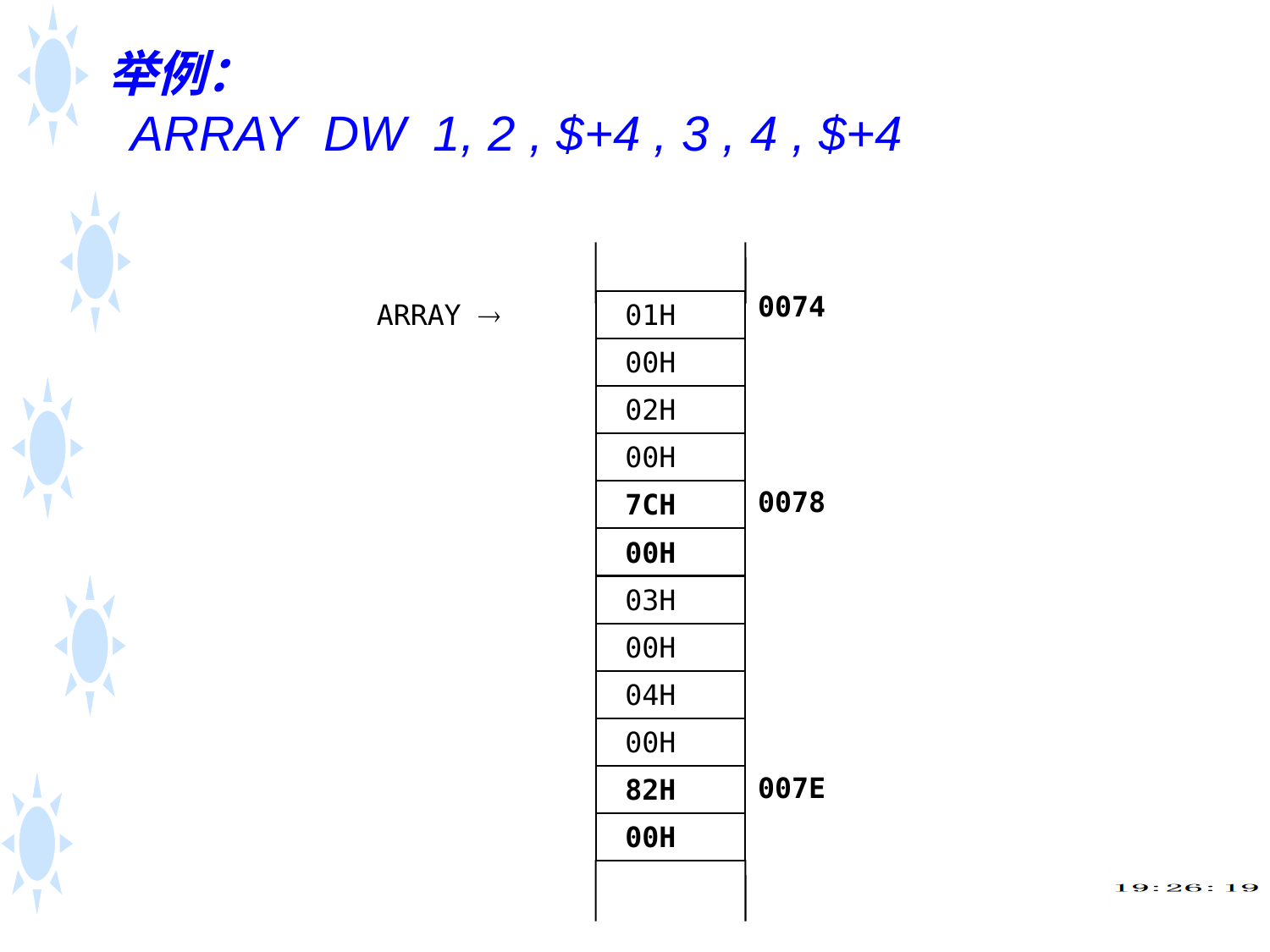

# 举例： ARRAY  DW  1, 2 , $+4 , 3 , 4 , $+4

 01H

 00H
 02H

 00H

 7CH

 00H

 03H

 00H

 04H
 00H

 82H

 00H

    ARRAY →

0074
0078
007E